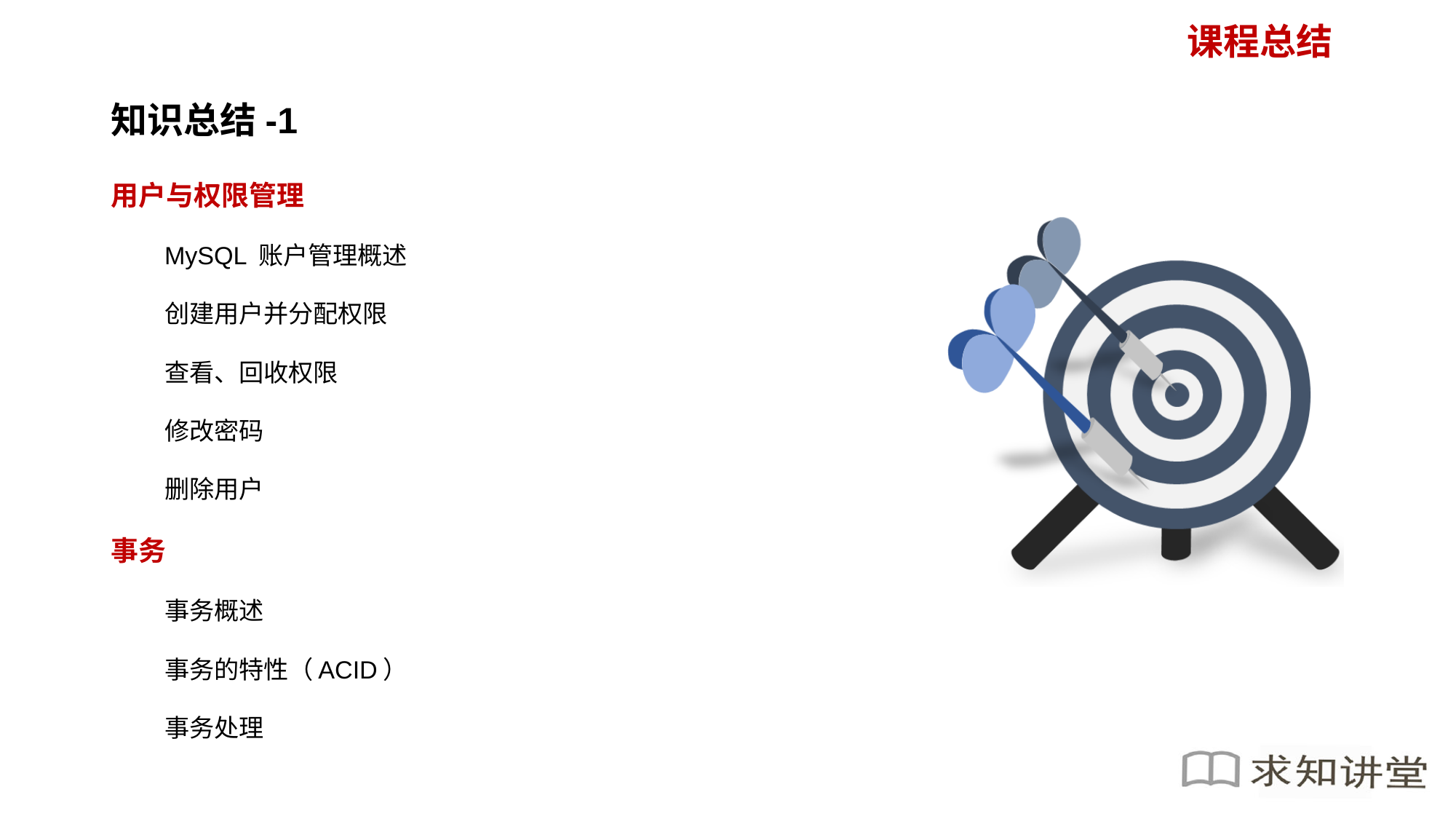

知识总结-1
用户与权限管理
MySQL 账户管理概述
创建用户并分配权限
查看、回收权限
修改密码
删除用户
事务
事务概述
事务的特性（ACID）
事务处理